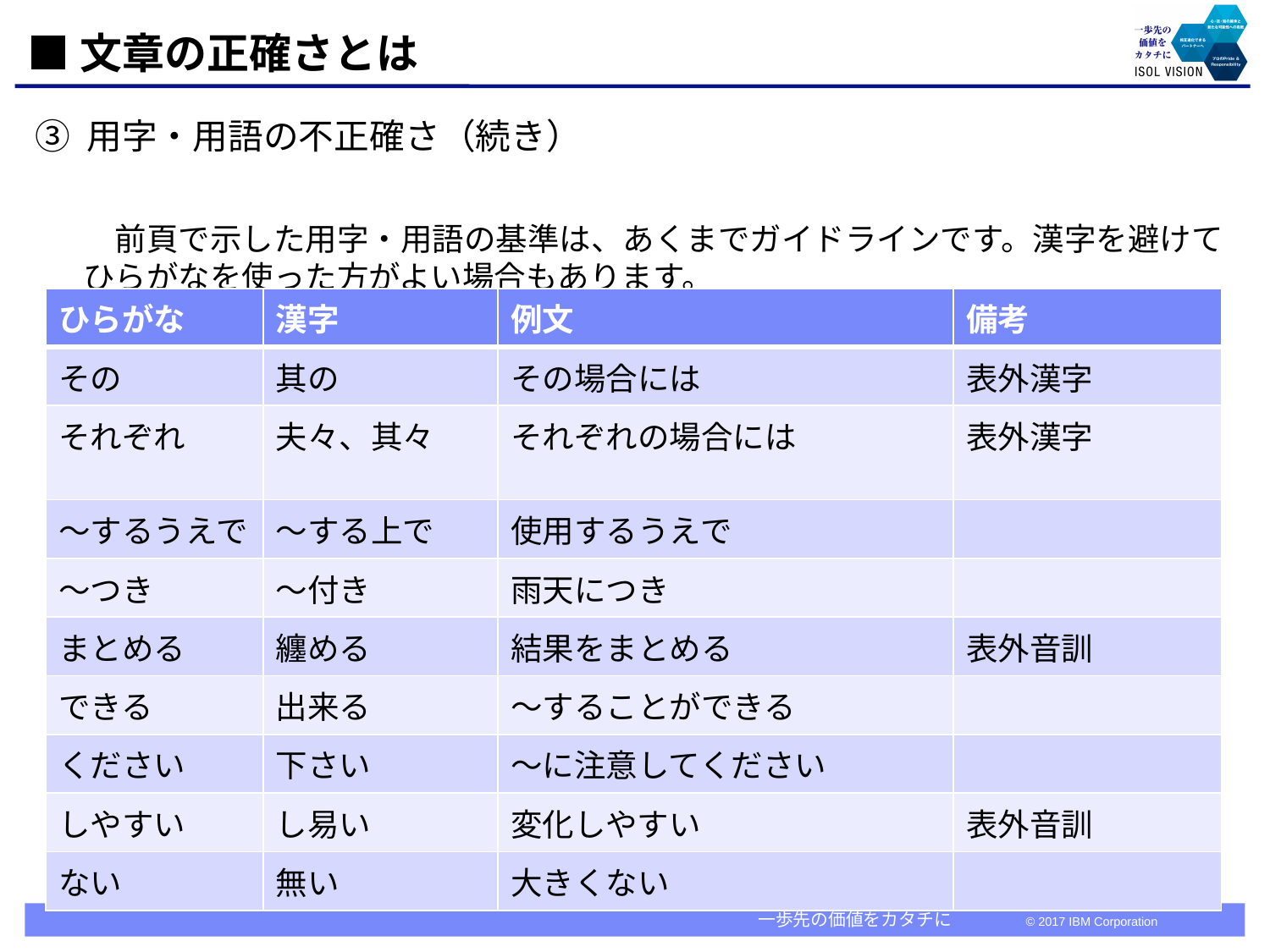

# ■文章の正確さとは
③ 用字・用語の不正確さ（続き）

　前頁で示した用字・用語の基準は、あくまでガイドラインです。漢字を避けてひらがなを使った方がよい場合もあります。

| ひらがな | 漢字 | 例文 | 備考 |
| --- | --- | --- | --- |
| その | 其の | その場合には | 表外漢字 |
| それぞれ | 夫々、其々 | それぞれの場合には | 表外漢字 |
| ～するうえで | ～する上で | 使用するうえで |  |
| ～つき | ～付き | 雨天につき |  |
| まとめる | 纏める | 結果をまとめる | 表外音訓 |
| できる | 出来る | ～することができる |  |
| ください | 下さい | ～に注意してください |  |
| しやすい | し易い | 変化しやすい | 表外音訓 |
| ない | 無い | 大きくない |  |